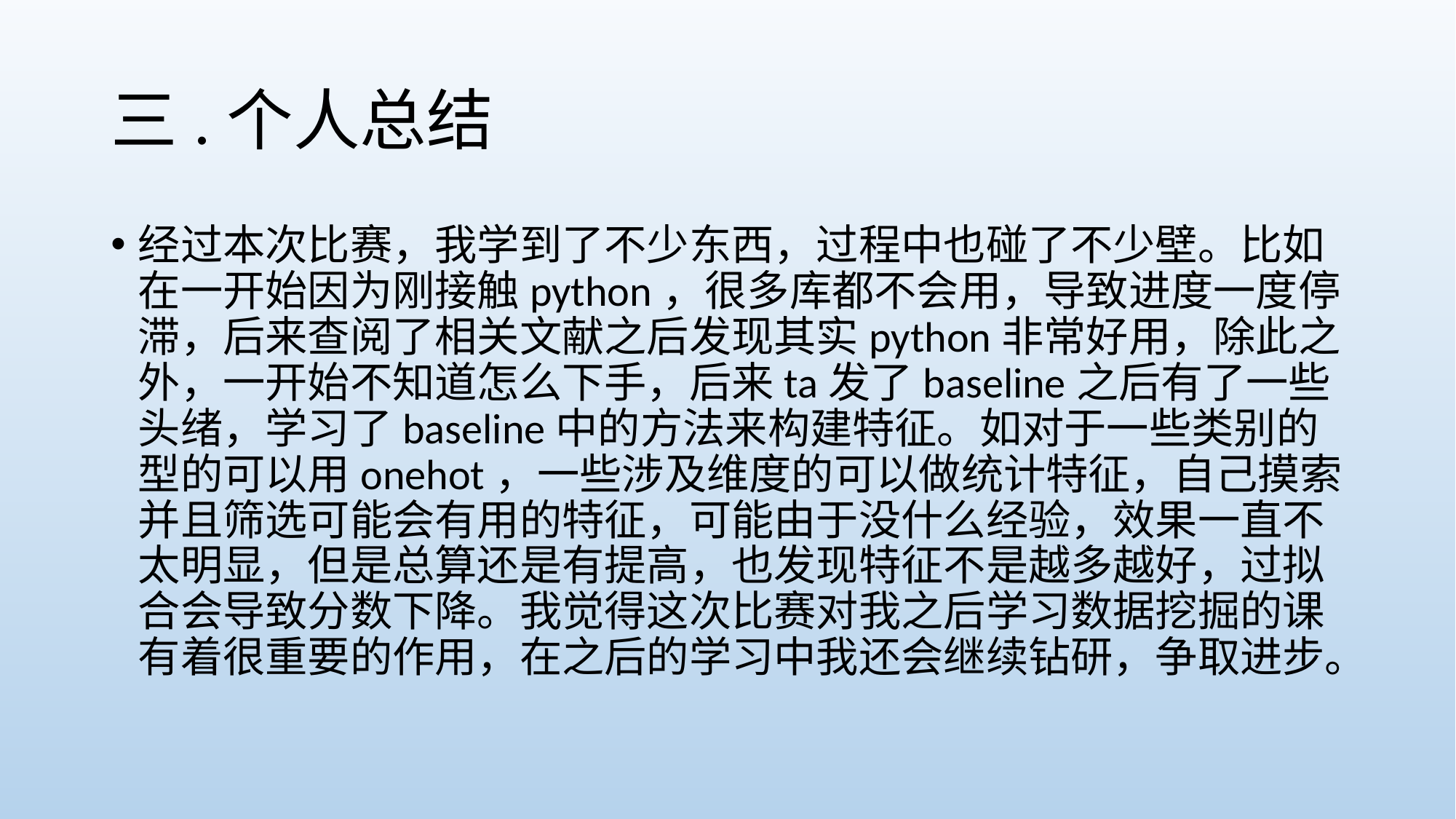

# 三.个人总结
经过本次比赛，我学到了不少东西，过程中也碰了不少壁。比如在一开始因为刚接触python，很多库都不会用，导致进度一度停滞，后来查阅了相关文献之后发现其实python非常好用，除此之外，一开始不知道怎么下手，后来ta发了baseline之后有了一些头绪，学习了baseline中的方法来构建特征。如对于一些类别的型的可以用onehot，一些涉及维度的可以做统计特征，自己摸索并且筛选可能会有用的特征，可能由于没什么经验，效果一直不太明显，但是总算还是有提高，也发现特征不是越多越好，过拟合会导致分数下降。我觉得这次比赛对我之后学习数据挖掘的课有着很重要的作用，在之后的学习中我还会继续钻研，争取进步。